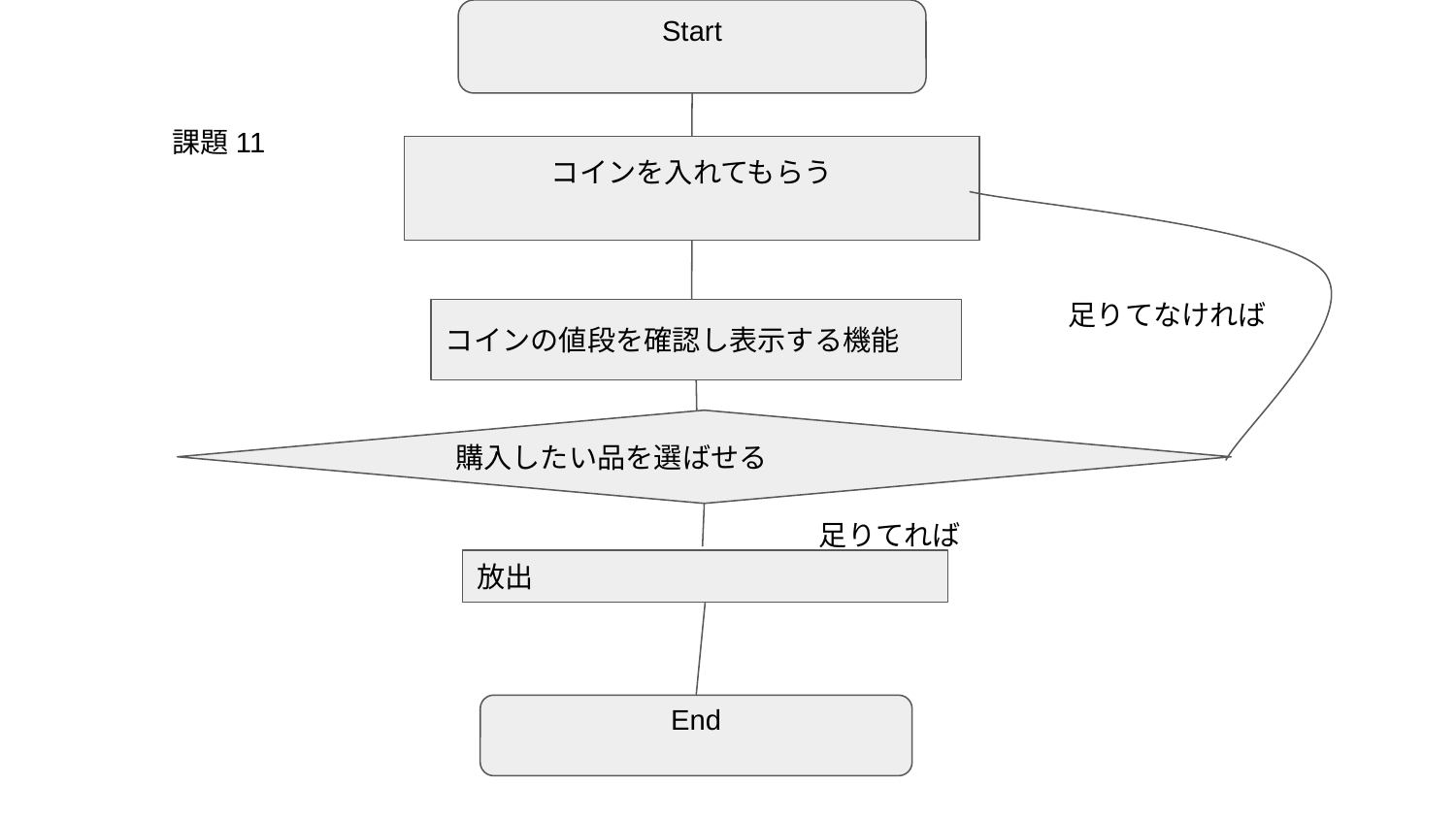

Start

課題11

コインを入れてもらう

足りてなければ
コインの値段を確認し表示する機能
購入したい品を選ばせる
足りてれば
放出
End